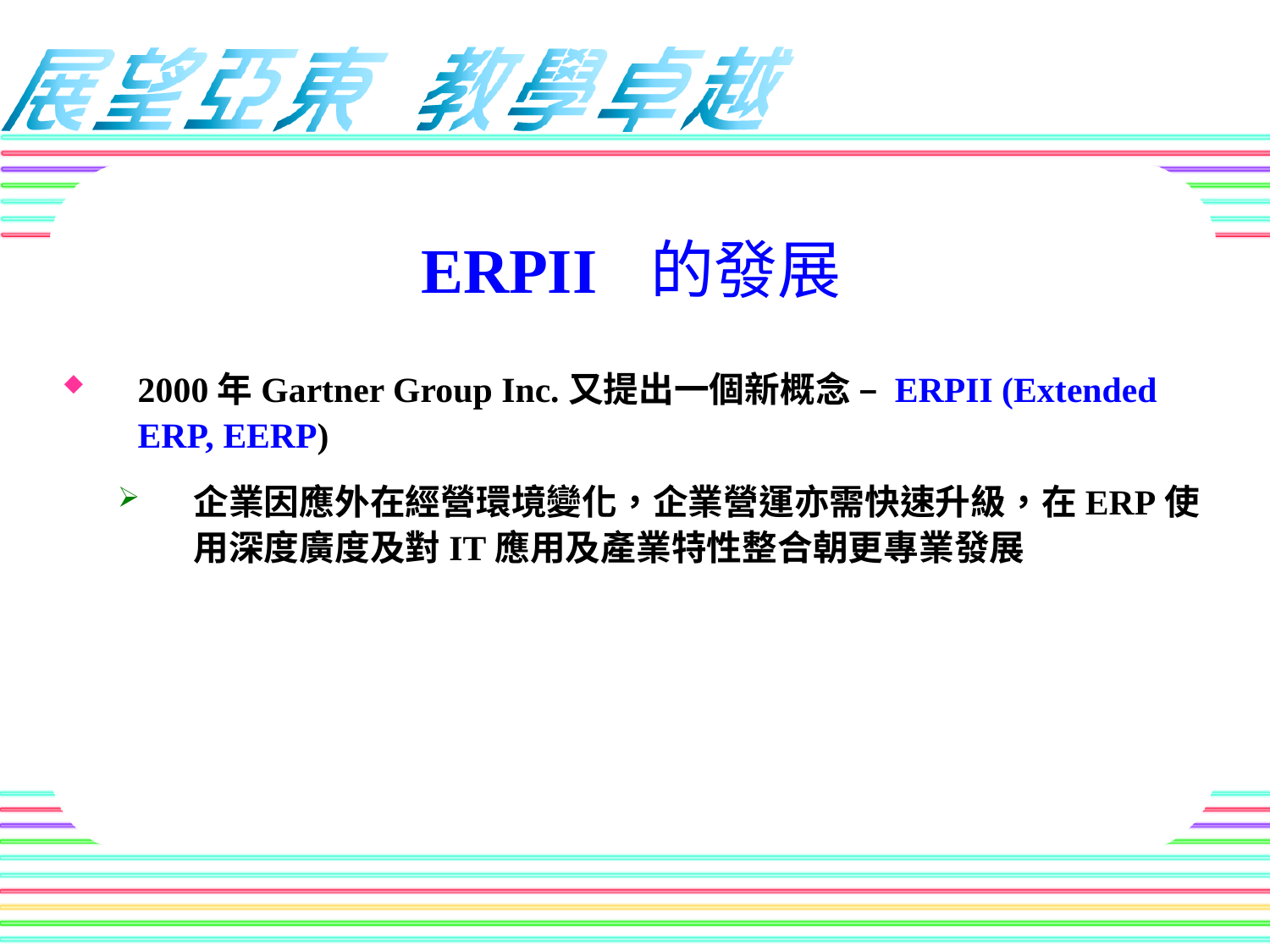

# ERPII 的發展
2000年Gartner Group Inc.又提出一個新概念 – ERPII (Extended ERP, EERP)
企業因應外在經營環境變化，企業營運亦需快速升級，在ERP使用深度廣度及對IT應用及產業特性整合朝更專業發展